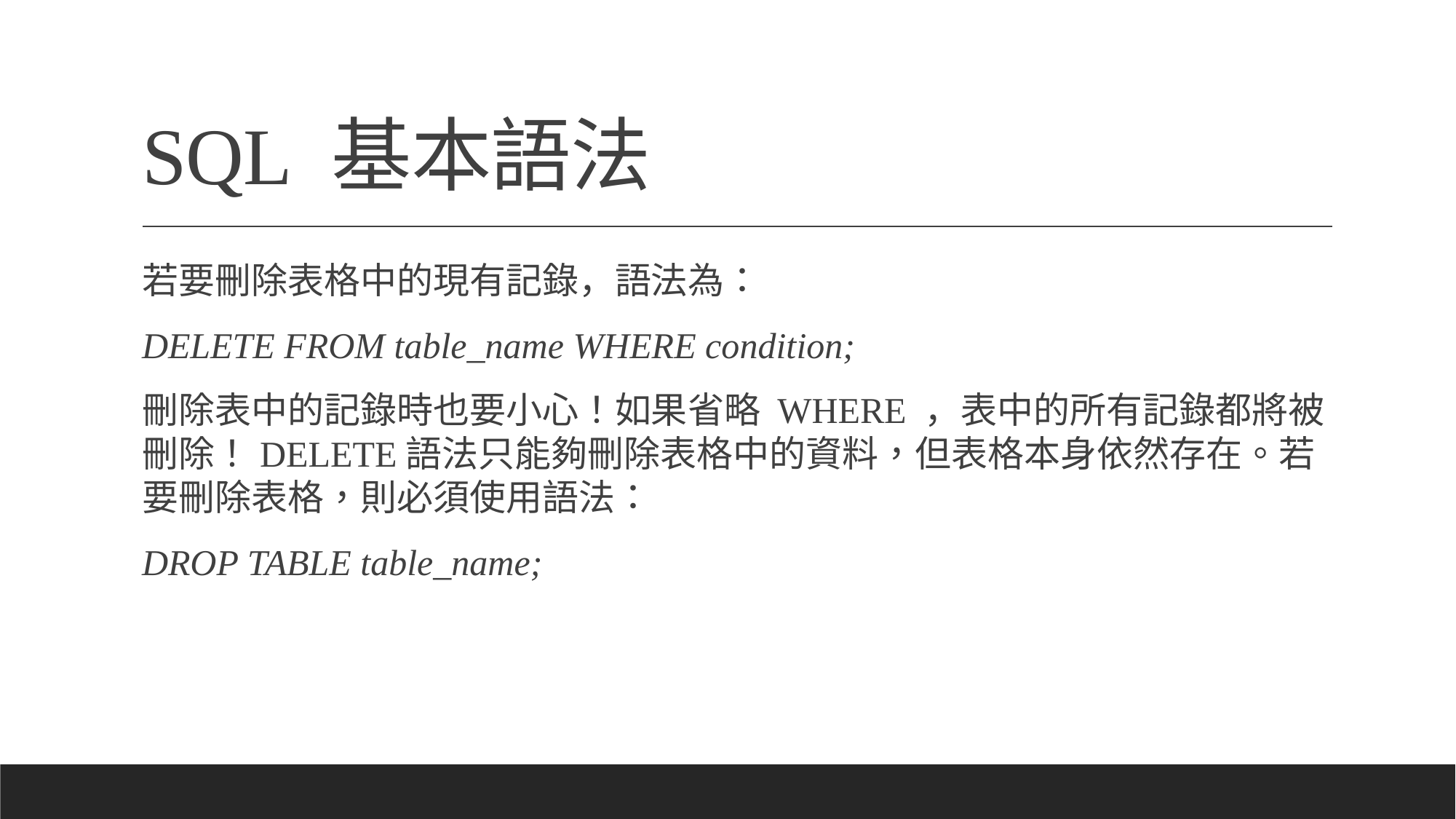

# SQL 基本語法
若要刪除表格中的現有記錄，語法為：
DELETE FROM table_name WHERE condition;
刪除表中的記錄時也要小心！如果省略 WHERE ，表中的所有記錄都將被刪除！DELETE語法只能夠刪除表格中的資料，但表格本身依然存在。若要刪除表格，則必須使用語法：
DROP TABLE table_name;